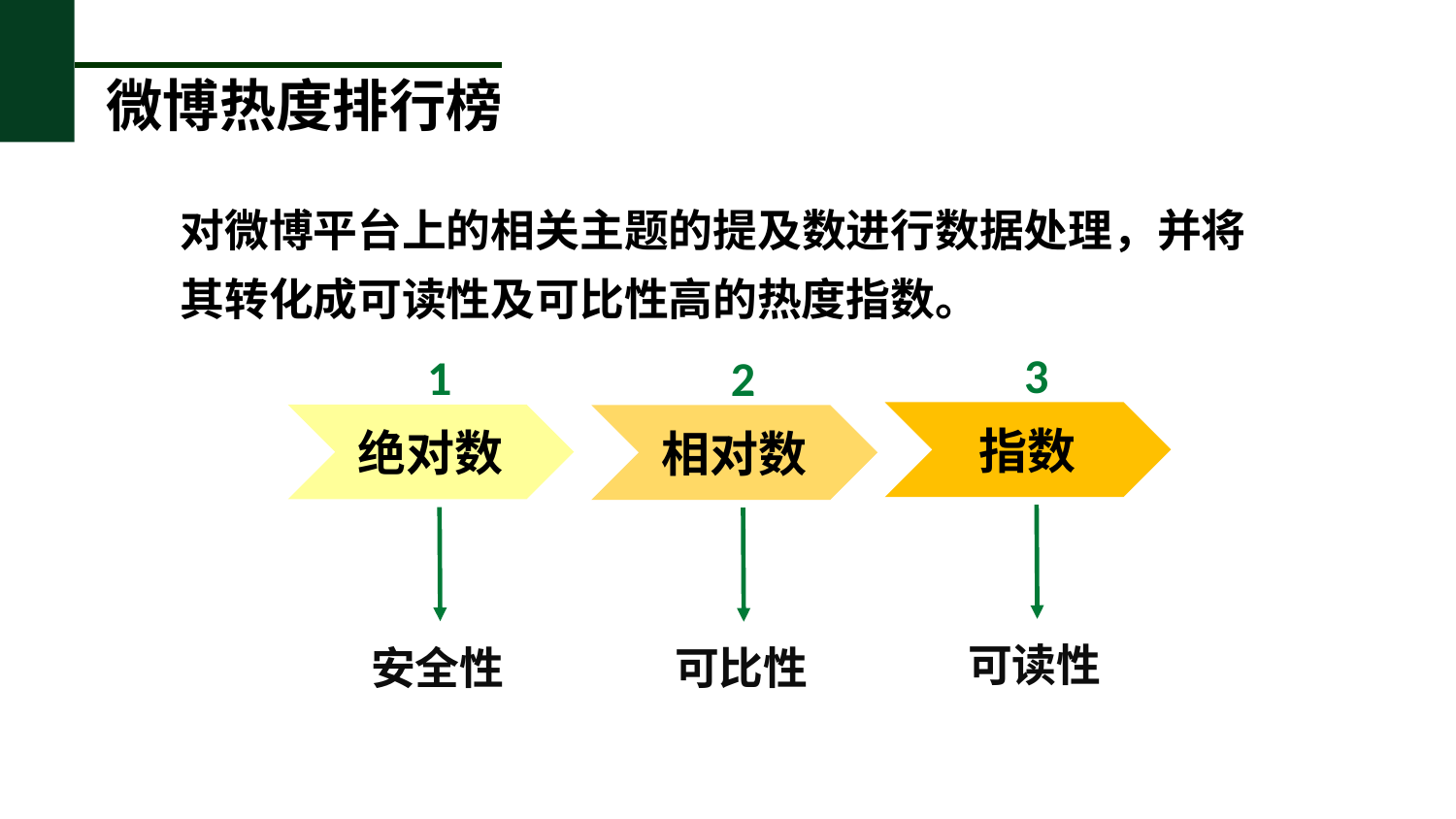

微博热度排行榜
对微博平台上的相关主题的提及数进行数据处理，并将其转化成可读性及可比性高的热度指数。
3
指数
可读性
1
绝对数
安全性
2
相对数
可比性